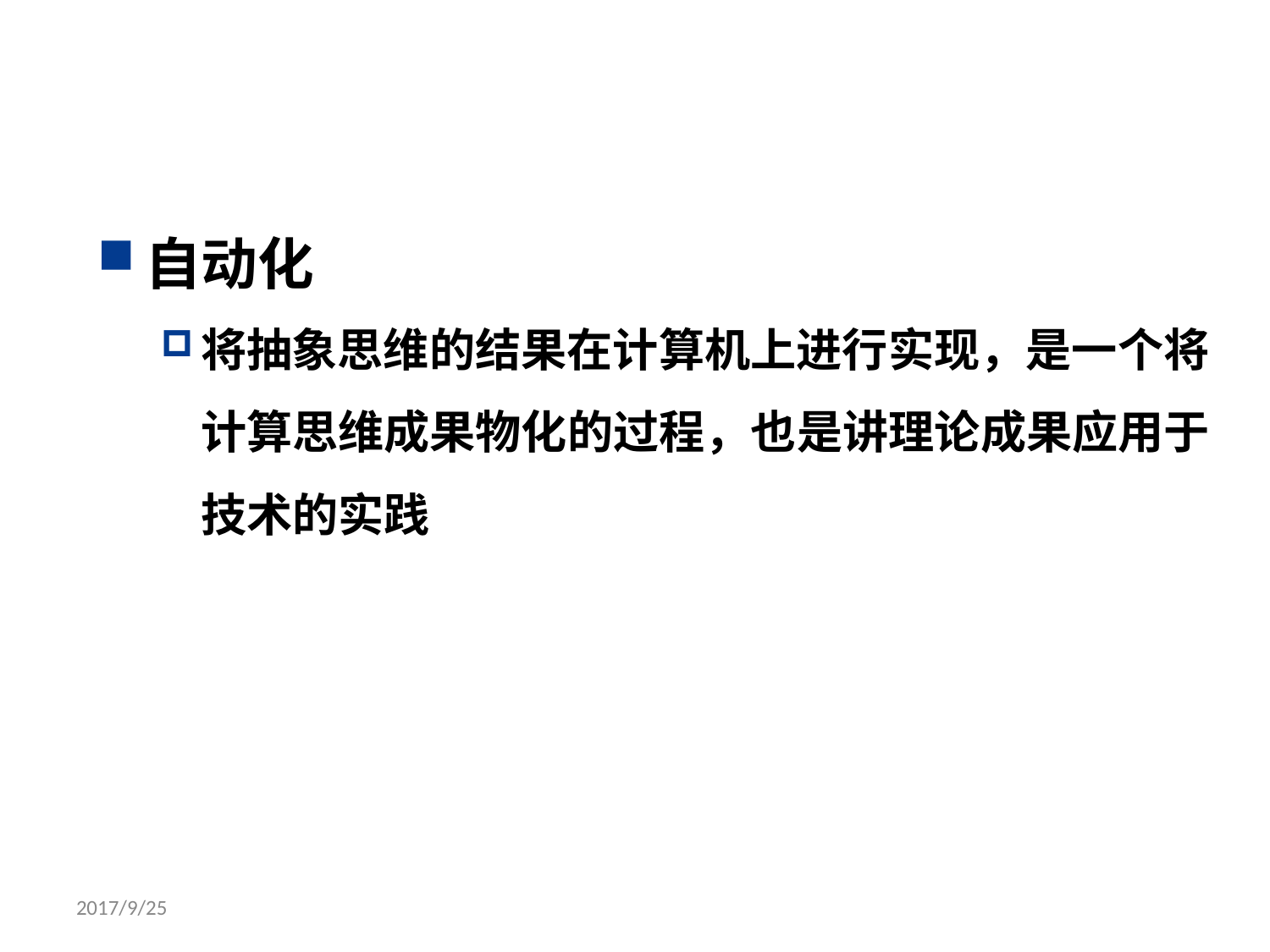

自动化
将抽象思维的结果在计算机上进行实现，是一个将
计算思维成果物化的过程，也是讲理论成果应用于 技术的实践
2017/9/25
15